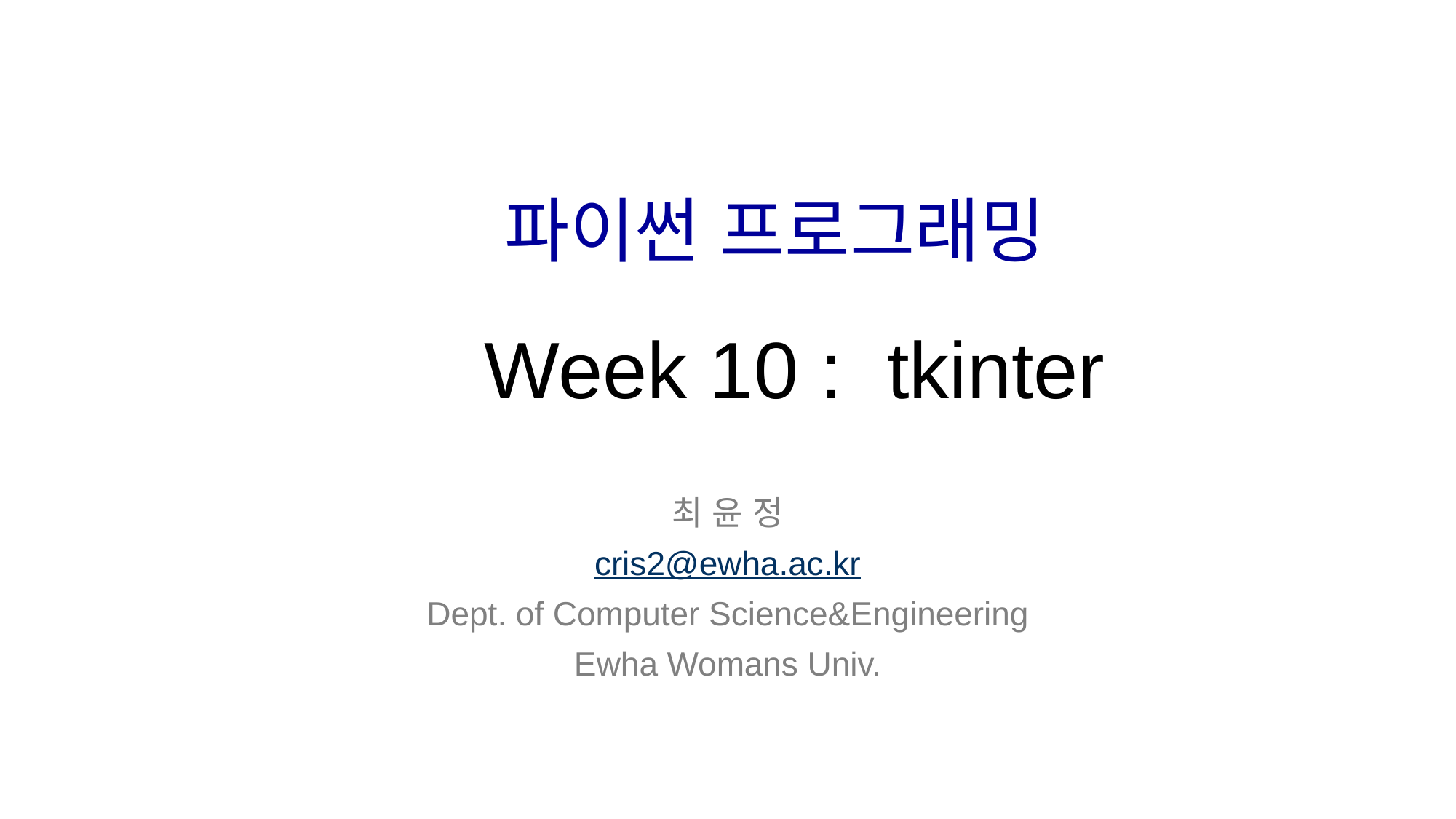

# 파이썬 프로그래밍 Week 10 :  tkinter
최 윤 정
cris2@ewha.ac.kr
Dept. of Computer Science&Engineering
Ewha Womans Univ.